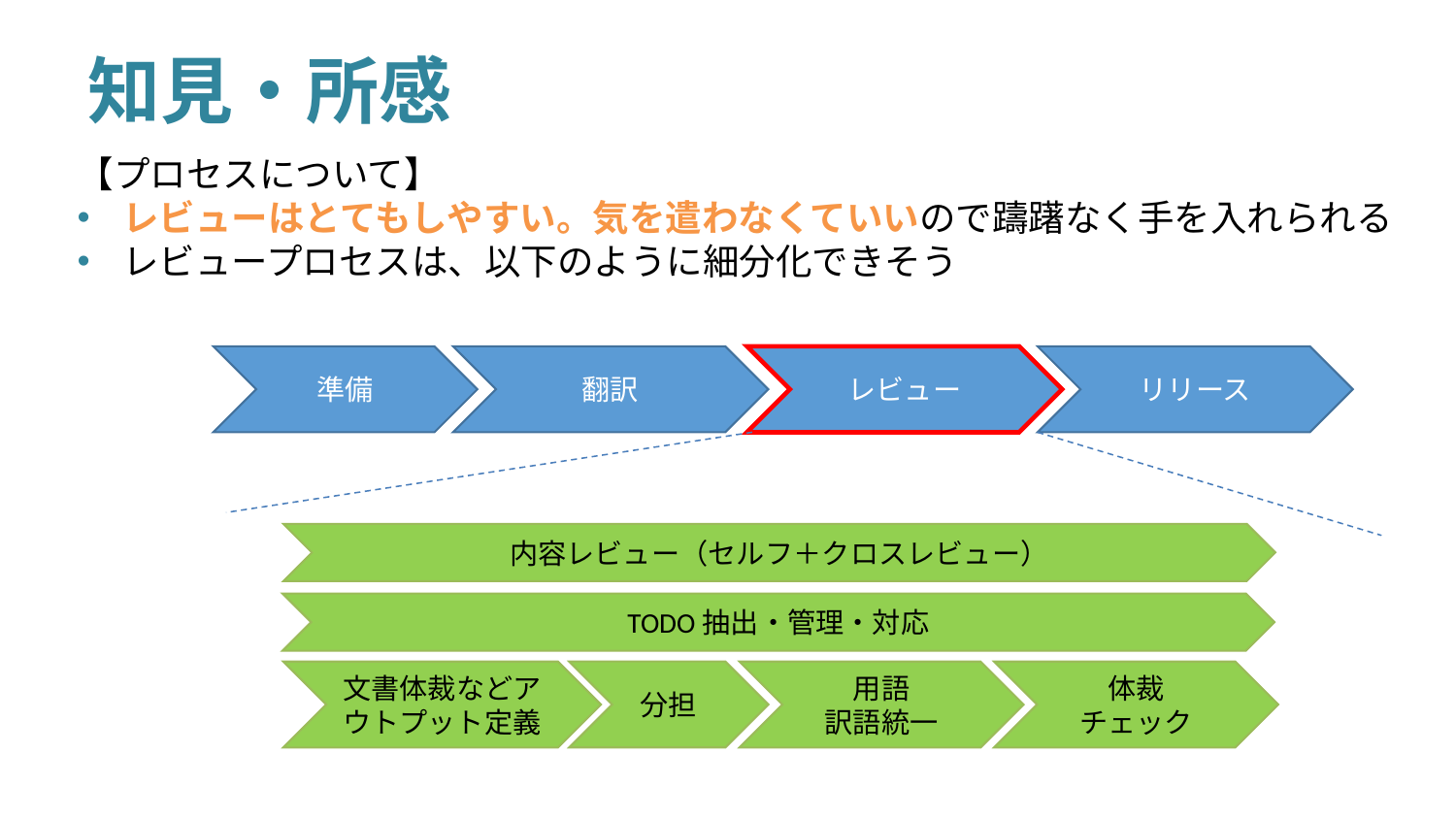

# 知見・所感
【プロセスについて】
レビューはとてもしやすい。気を遣わなくていいので躊躇なく手を入れられる
レビュープロセスは、以下のように細分化できそう

準備
翻訳
レビュー
リリース
内容レビュー（セルフ＋クロスレビュー）
TODO抽出・管理・対応
分担
文書体裁などアウトプット定義
用語
訳語統一
体裁
チェック